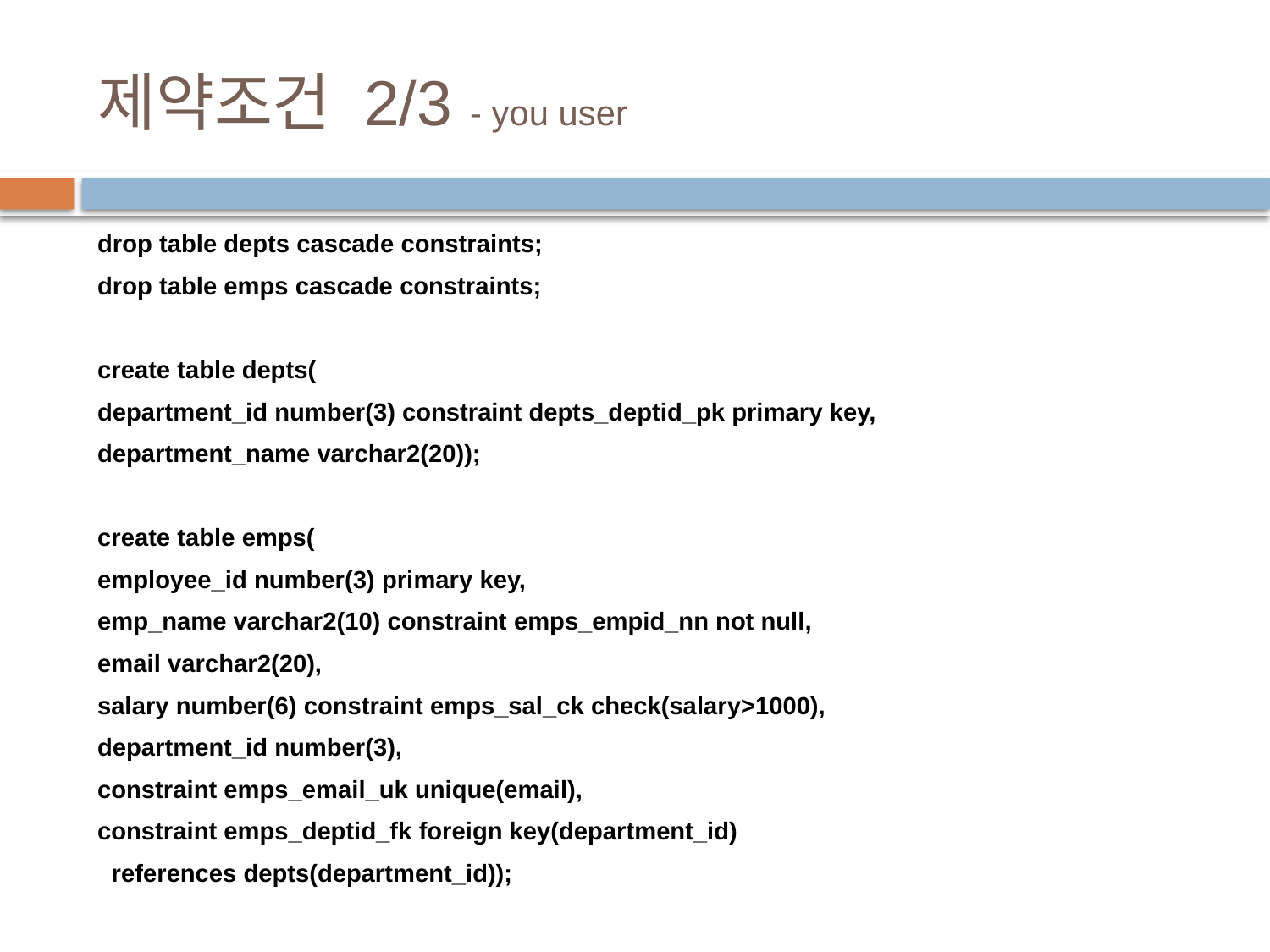

# 제약조건 2/3 - you user
drop table depts cascade constraints;
drop table emps cascade constraints;

create table depts(
department_id number(3) constraint depts_deptid_pk primary key,
department_name varchar2(20));

create table emps(
employee_id number(3) primary key,
emp_name varchar2(10) constraint emps_empid_nn not null,
email varchar2(20),
salary number(6) constraint emps_sal_ck check(salary>1000),
department_id number(3),
constraint emps_email_uk unique(email),
constraint emps_deptid_fk foreign key(department_id)
  references depts(department_id));